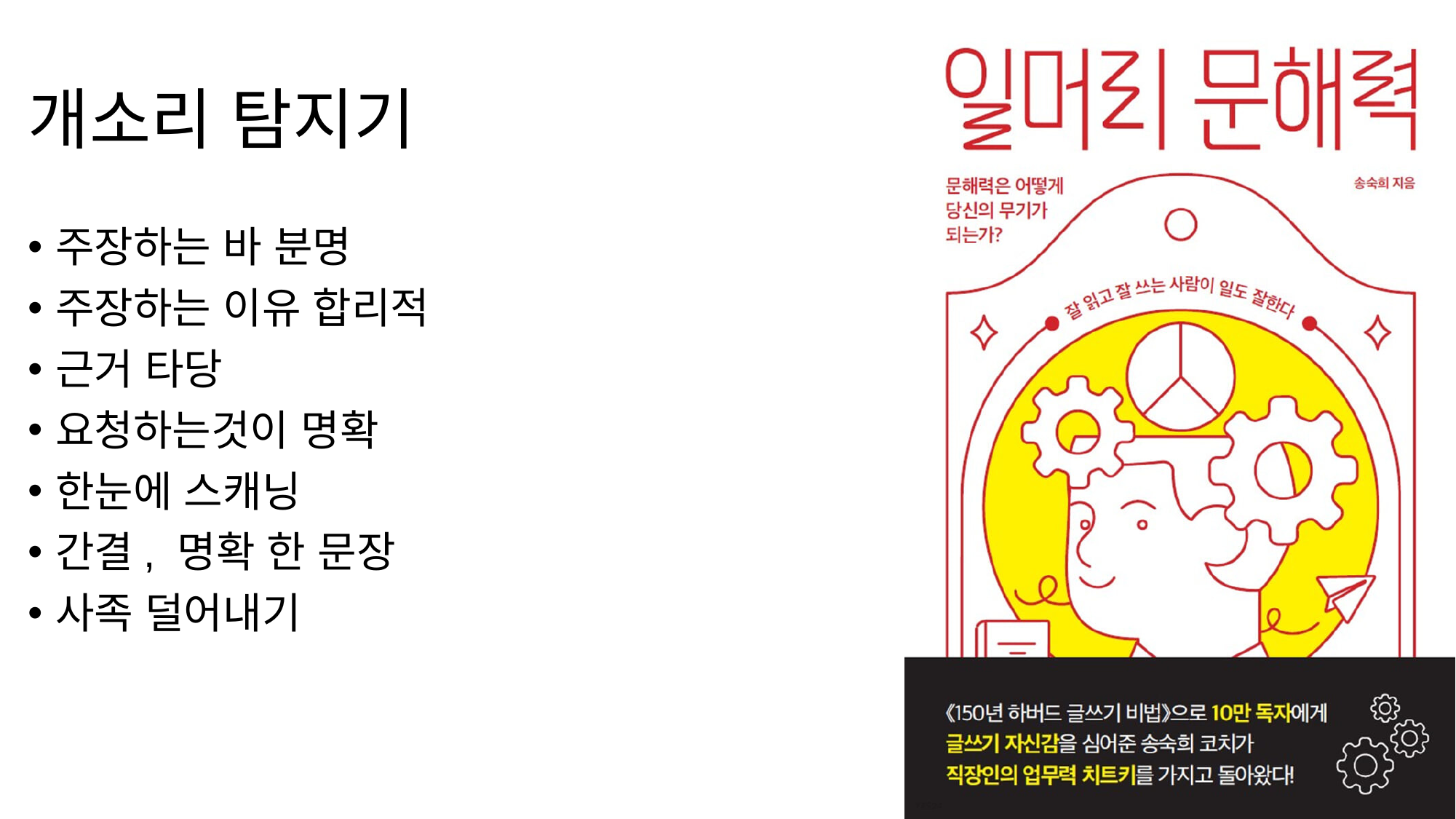

# 개소리 탐지기
주장하는 바 분명
주장하는 이유 합리적
근거 타당
요청하는것이 명확
한눈에 스캐닝
간결, 명확 한 문장
사족 덜어내기